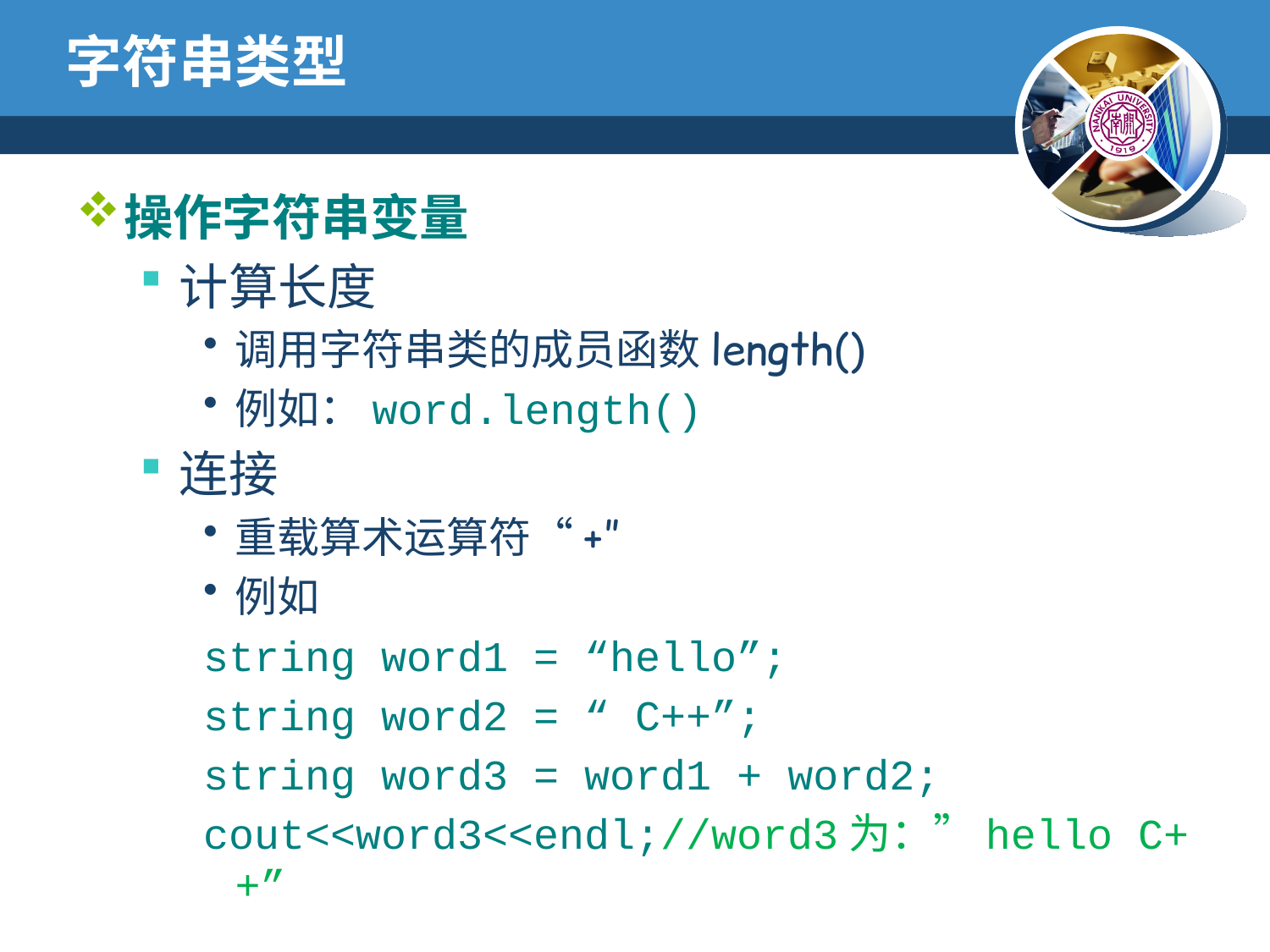

# 字符串类型
操作字符串变量
计算长度
调用字符串类的成员函数length()
例如：word.length()
连接
重载算术运算符“+”
例如
string word1 = “hello”;
string word2 = “ C++”;
string word3 = word1 + word2;
cout<<word3<<endl;//word3为：”hello C++”